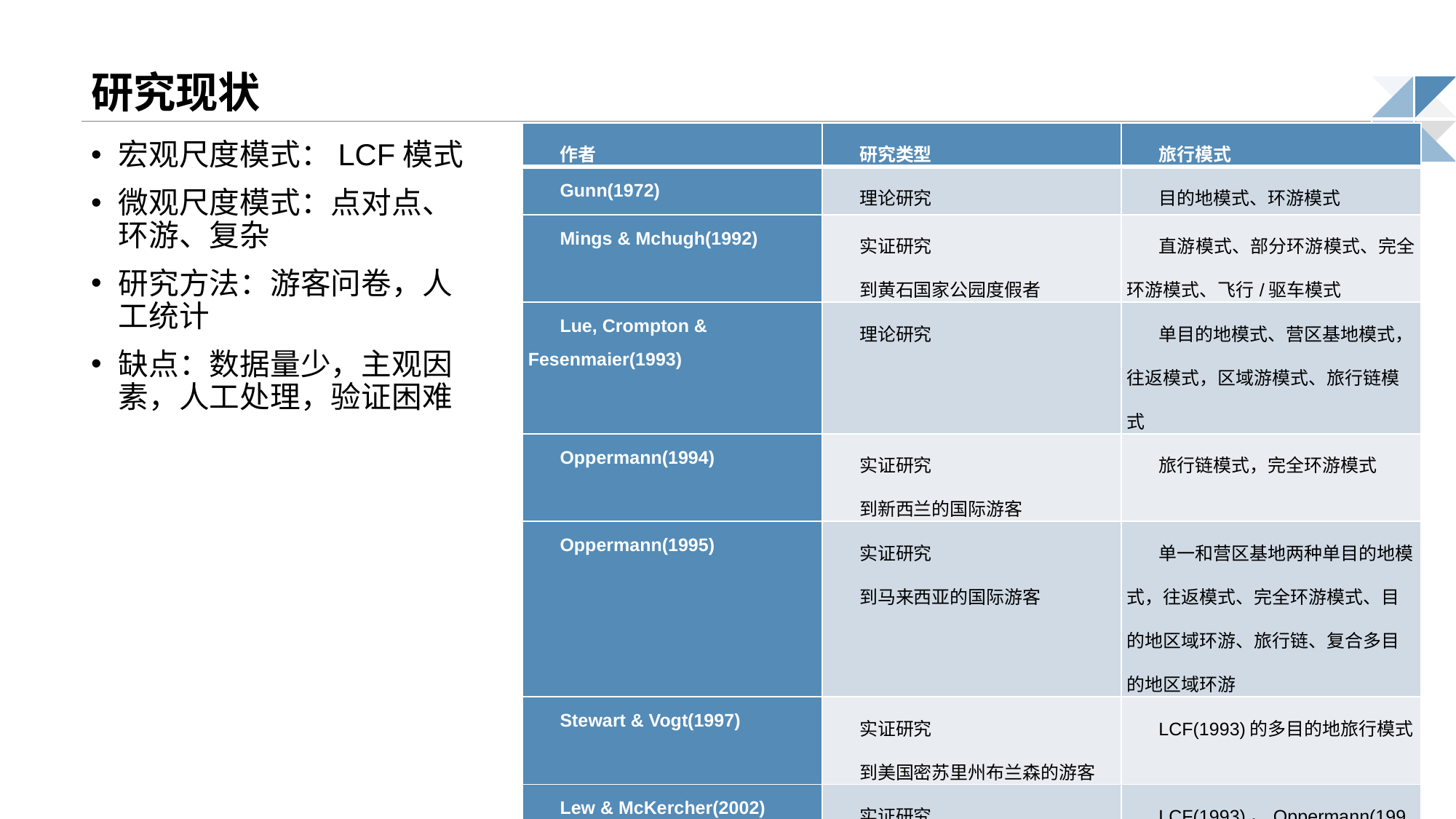

# 研究现状
| 作者 | 研究类型 | 旅行模式 |
| --- | --- | --- |
| Gunn(1972) | 理论研究 | 目的地模式、环游模式 |
| Mings & Mchugh(1992) | 实证研究 到黄石国家公园度假者 | 直游模式、部分环游模式、完全环游模式、飞行/驱车模式 |
| Lue, Crompton & Fesenmaier(1993) | 理论研究 | 单目的地模式、营区基地模式，往返模式，区域游模式、旅行链模式 |
| Oppermann(1994) | 实证研究 到新西兰的国际游客 | 旅行链模式，完全环游模式 |
| Oppermann(1995) | 实证研究 到马来西亚的国际游客 | 单一和营区基地两种单目的地模式，往返模式、完全环游模式、目的地区域环游、旅行链、复合多目的地区域环游 |
| Stewart & Vogt(1997) | 实证研究 到美国密苏里州布兰森的游客 | LCF(1993)的多目的地旅行模式 |
| Lew & McKercher(2002) | 实证研究 到香港的国际游客 | LCF(1993)，Oppermann(1995)的多目的地旅行模式 |
宏观尺度模式：LCF模式
微观尺度模式：点对点、环游、复杂
研究方法：游客问卷，人工统计
缺点：数据量少，主观因素，人工处理，验证困难
5